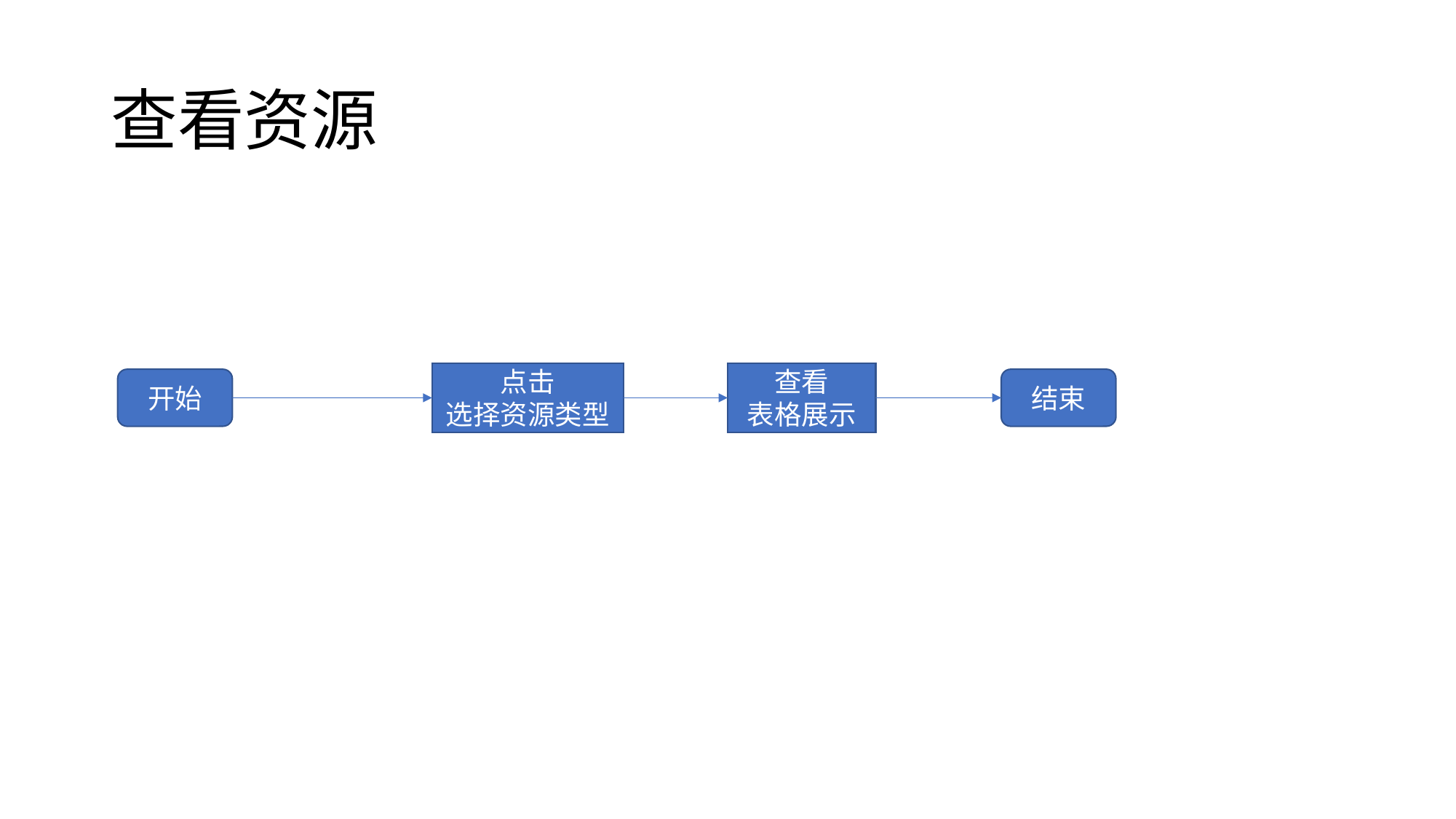

# 查看资源
点击
选择资源类型
查看
表格展示
开始
结束